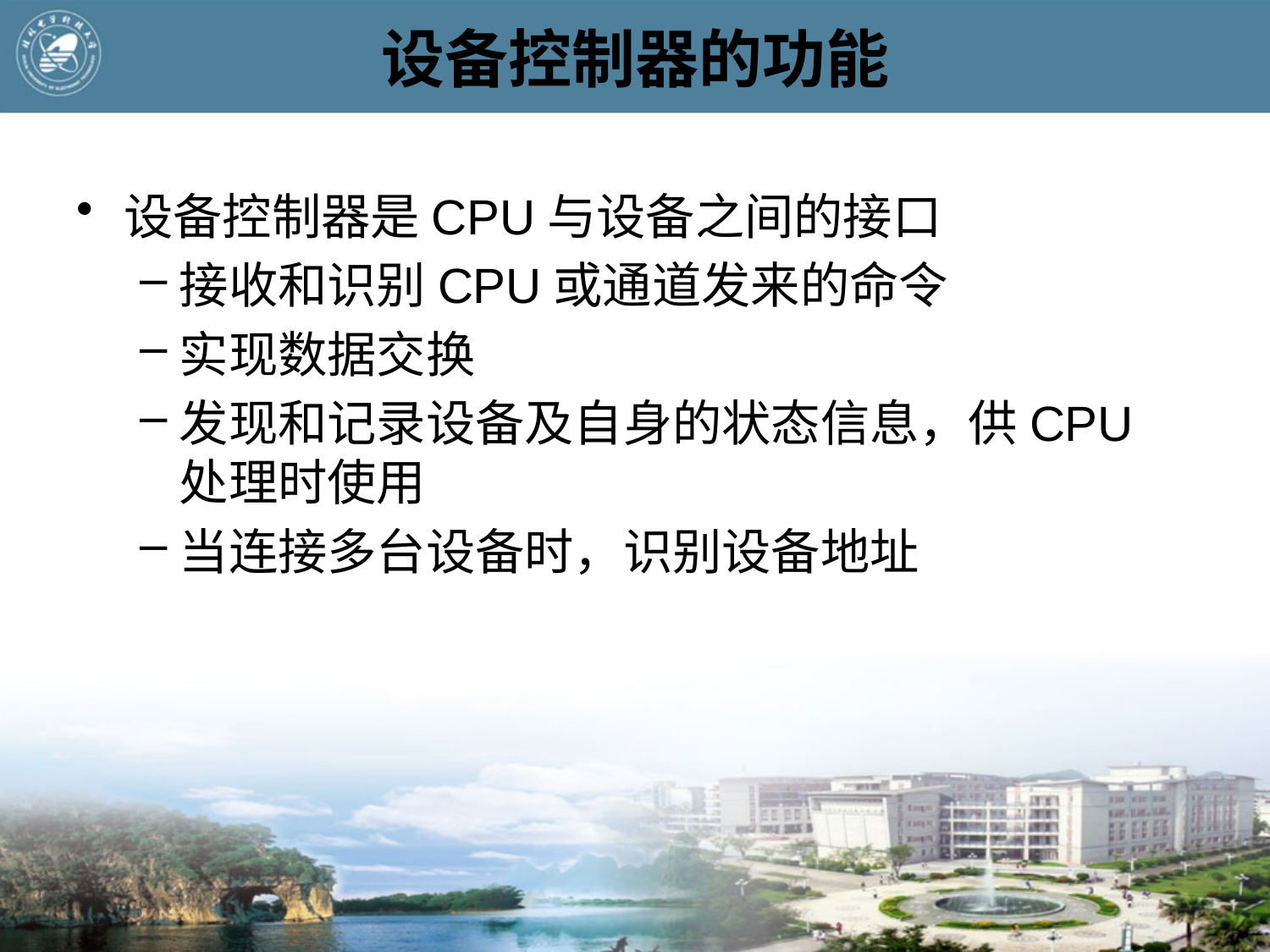

# 设备控制器的功能
设备控制器是CPU与设备之间的接口
接收和识别CPU或通道发来的命令
实现数据交换
发现和记录设备及自身的状态信息，供CPU处理时使用
当连接多台设备时，识别设备地址